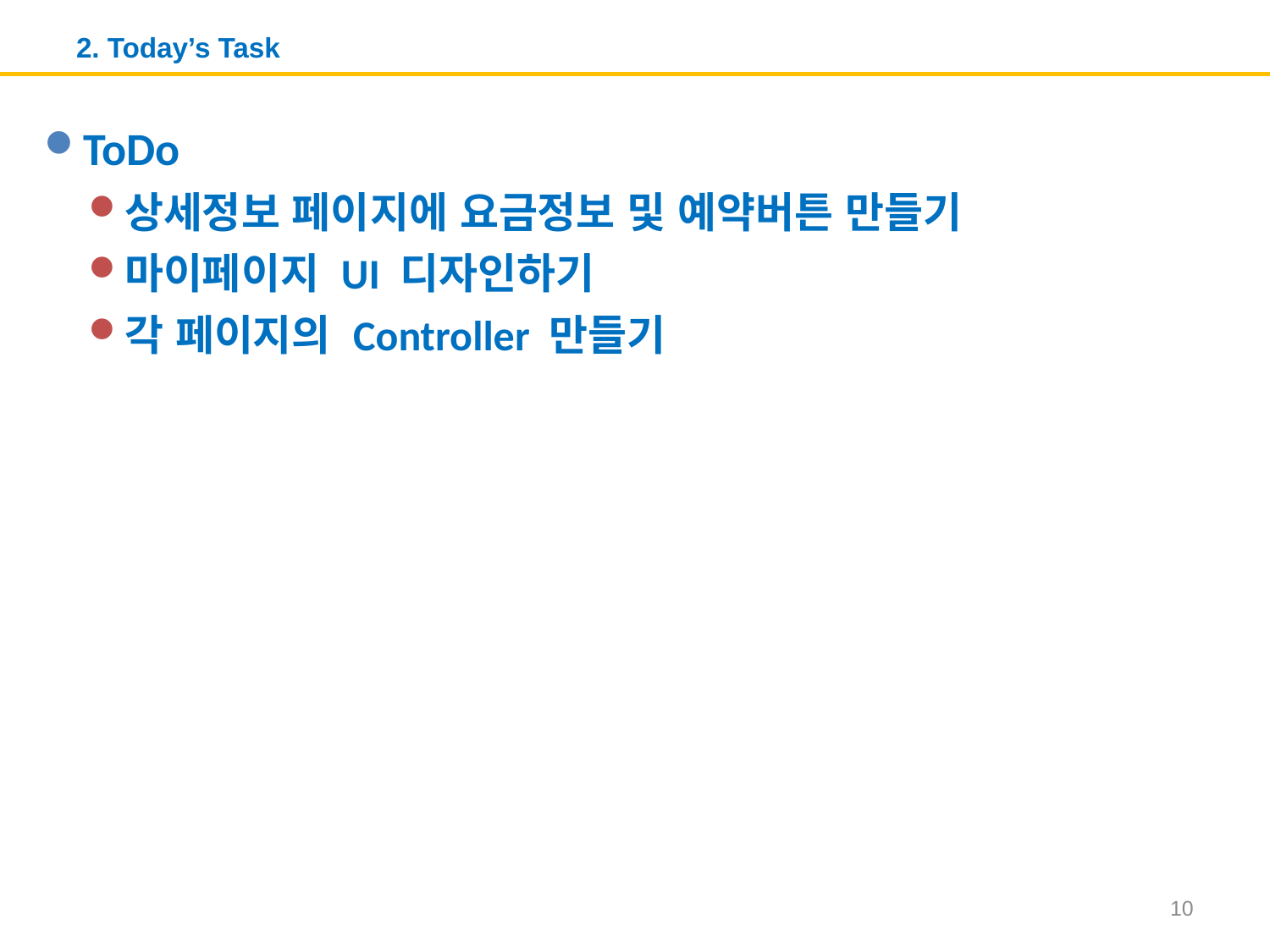

# 2. Today’s Task
ToDo
상세정보 페이지에 요금정보 및 예약버튼 만들기
마이페이지 UI 디자인하기
각 페이지의 Controller 만들기

10